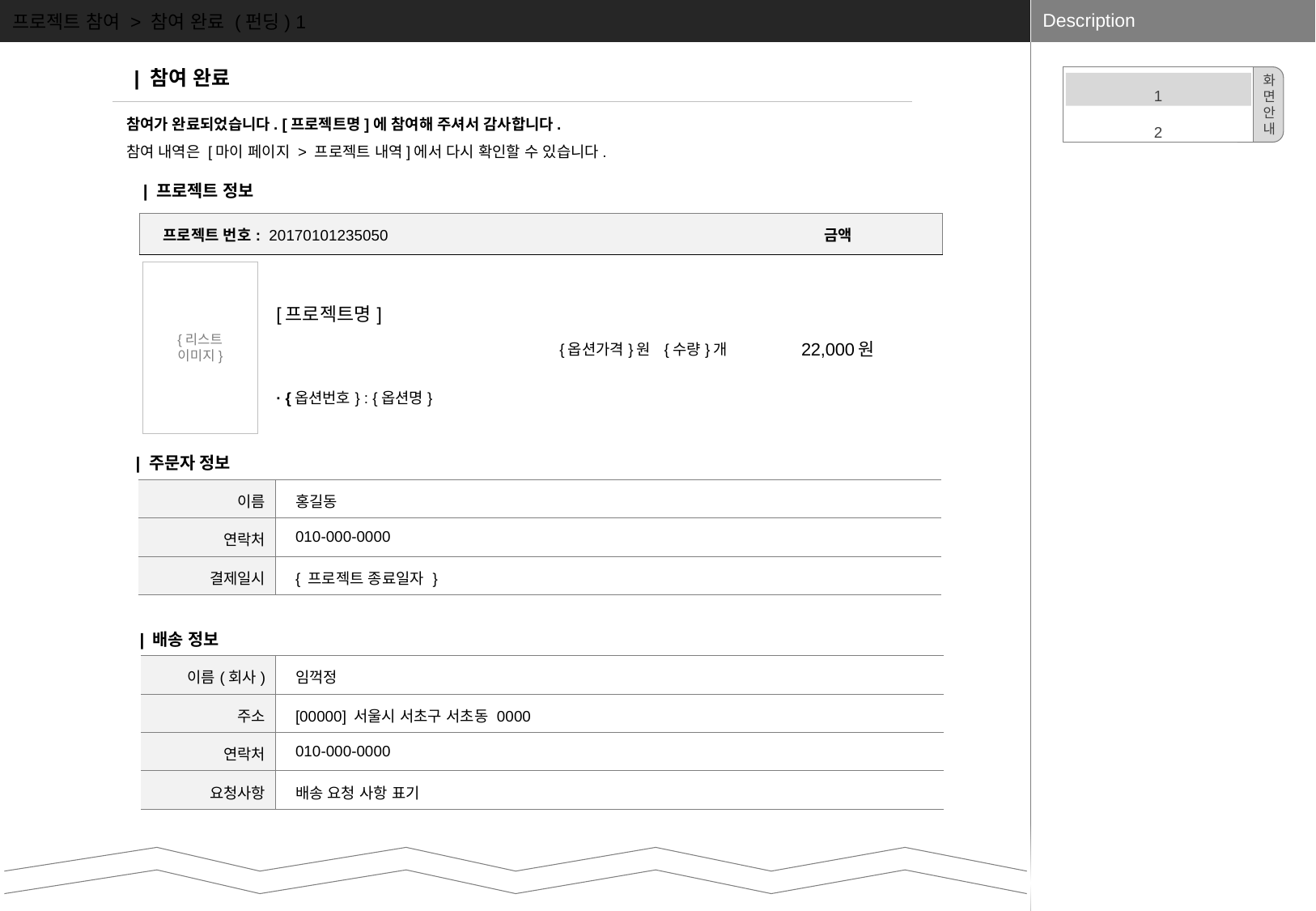

프로젝트 참여 > 참여 완료 (펀딩) 1

| 참여 완료
1
2
화
면
안
내

참여가 완료되었습니다. [프로젝트명]에 참여해 주셔서 감사합니다.
참여 내역은 [마이 페이지 > 프로젝트 내역]에서 다시 확인할 수 있습니다.
| 프로젝트 정보
| 프로젝트 번호: 20170101235050 |  |  |  | 금액 |
| --- | --- | --- | --- | --- |
|  | [프로젝트명] | {옵션가격}원 | {수량}개 | 22,000원 |
|  | · {옵션번호} : {옵션명} |  |  |  |
|  |
| --- |
{리스트
이미지}
| 주문자 정보
| 이름 | 홍길동 |
| --- | --- |
| 연락처 | 010-000-0000 |
| 결제일시 | { 프로젝트 종료일자 } |
| 배송 정보
| 이름(회사) | 임꺽정 |
| --- | --- |
| 주소 | [00000] 서울시 서초구 서초동 0000 |
| 연락처 | 010-000-0000 |
| 요청사항 | 배송 요청 사항 표기 |